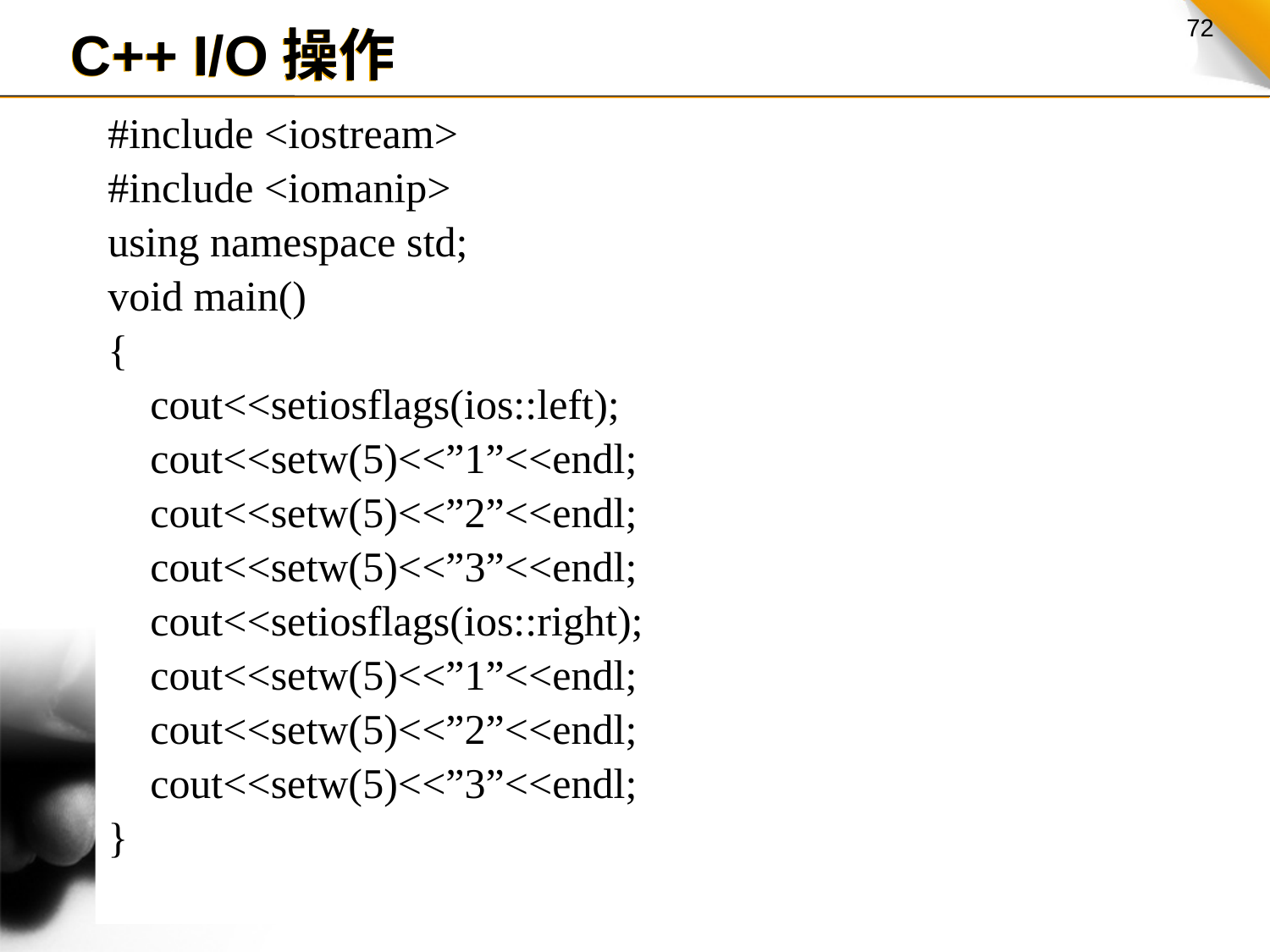

C++ I/O操作
#include <iostream>
#include <iomanip>
using namespace std;
void main()
{
    cout<<setiosflags(ios::left);
    cout<<setw(5)<<”1”<<endl;
    cout<<setw(5)<<”2”<<endl;
    cout<<setw(5)<<”3”<<endl;
    cout<<setiosflags(ios::right);
    cout<<setw(5)<<”1”<<endl;
    cout<<setw(5)<<”2”<<endl;
    cout<<setw(5)<<”3”<<endl;
}